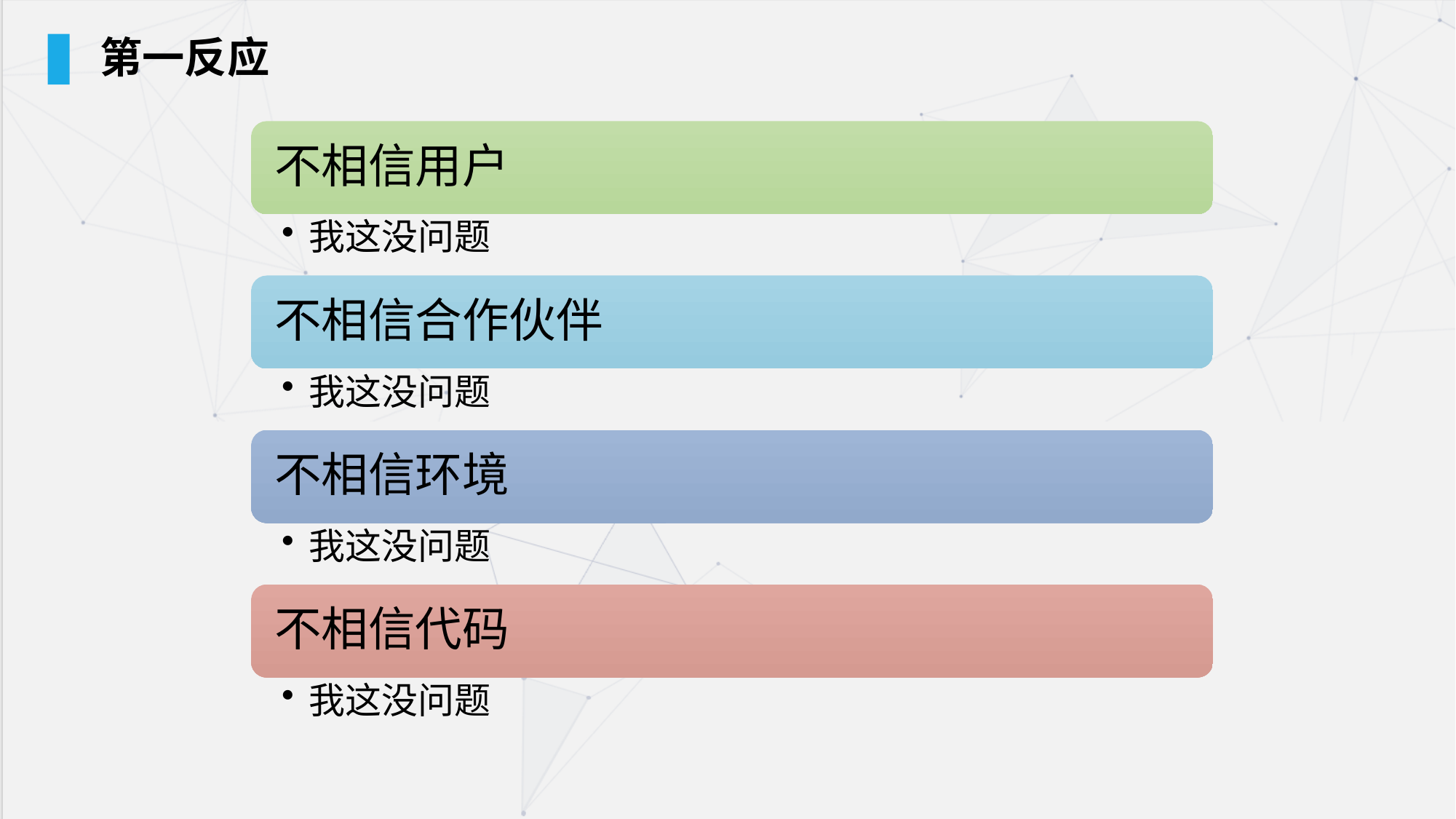

第一反应

不相信用户
我这没问题
不相信合作伙伴
我这没问题
不相信环境
我这没问题
不相信代码
我这没问题